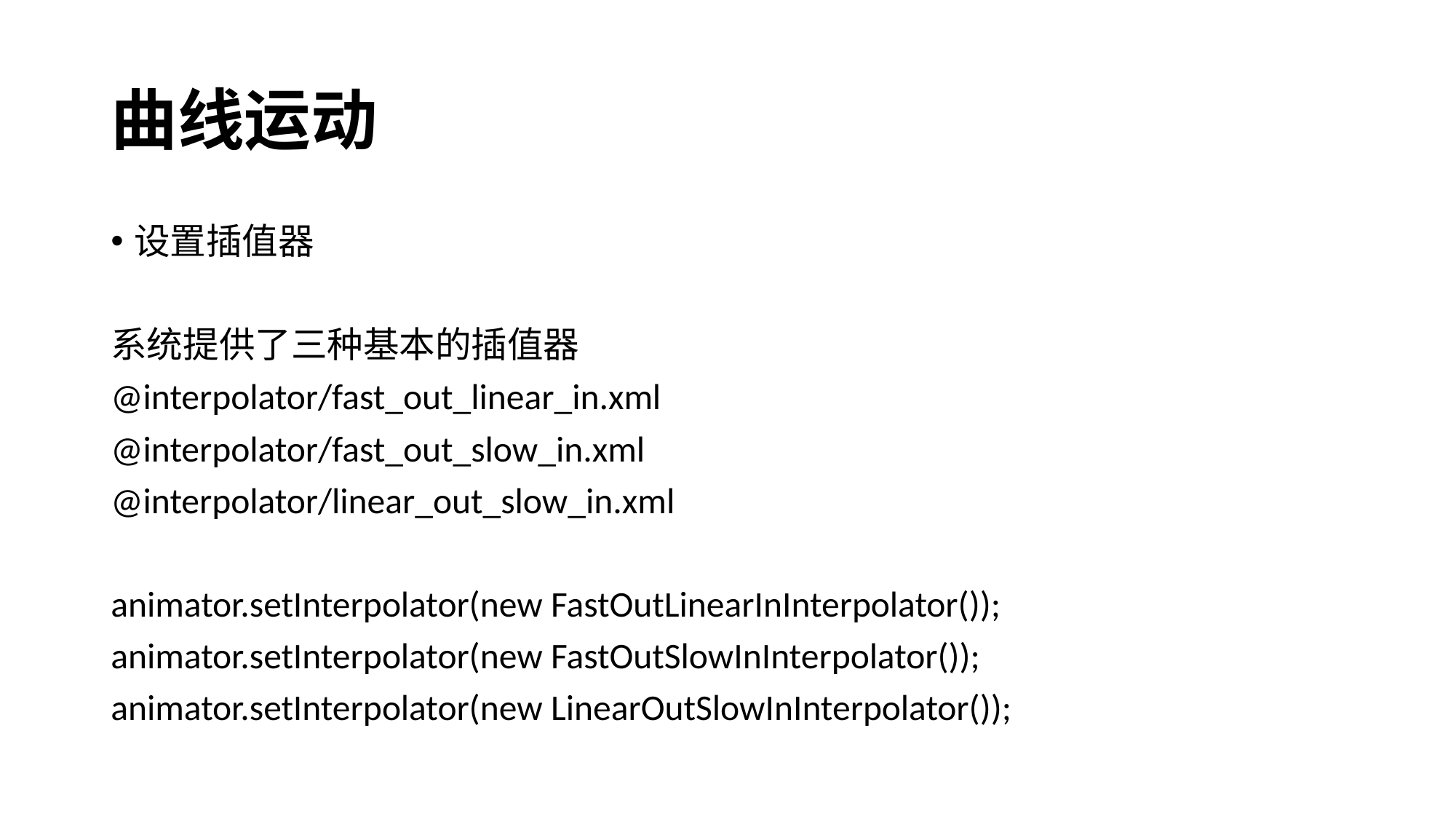

# 曲线运动
设置插值器

系统提供了三种基本的插值器
@interpolator/fast_out_linear_in.xml
@interpolator/fast_out_slow_in.xml
@interpolator/linear_out_slow_in.xml

animator.setInterpolator(new FastOutLinearInInterpolator());
animator.setInterpolator(new FastOutSlowInInterpolator());
animator.setInterpolator(new LinearOutSlowInInterpolator());